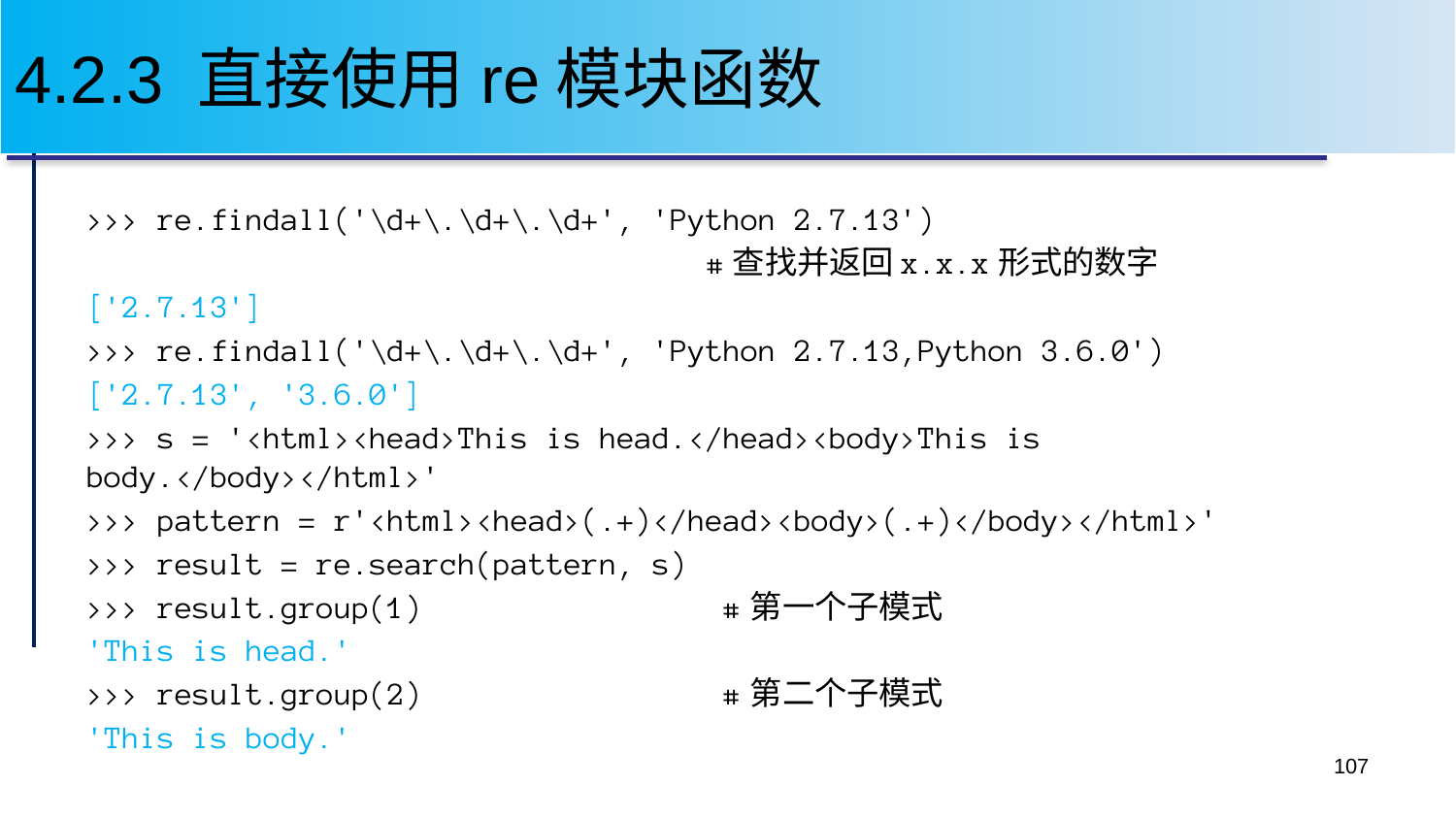

# 4.2.3 直接使用re模块函数
>>> re.findall('\d+\.\d+\.\d+', 'Python 2.7.13')
                                   #查找并返回x.x.x形式的数字
['2.7.13']
>>> re.findall('\d+\.\d+\.\d+', 'Python 2.7.13,Python 3.6.0')
['2.7.13', '3.6.0']
>>> s = '<html><head>This is head.</head><body>This is body.</body></html>'
>>> pattern = r'<html><head>(.+)</head><body>(.+)</body></html>'
>>> result = re.search(pattern, s)
>>> result.group(1)                 #第一个子模式
'This is head.'
>>> result.group(2)                 #第二个子模式
'This is body.'
107